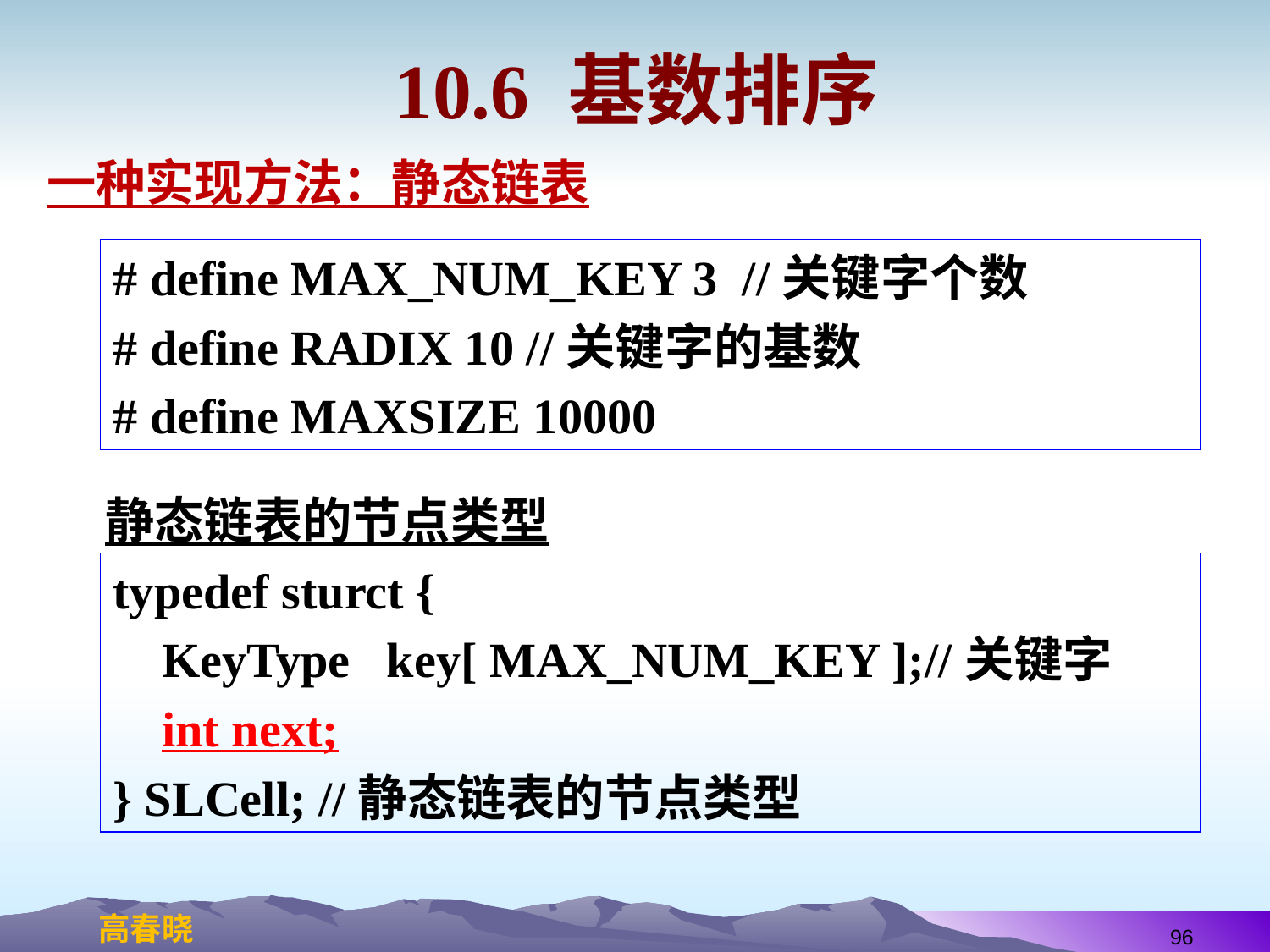

# 10.6 基数排序
一种实现方法：静态链表
# define MAX_NUM_KEY 3  //关键字个数
# define RADIX 10 //关键字的基数
# define MAXSIZE 10000
静态链表的节点类型
typedef sturct {
    KeyType   key[ MAX_NUM_KEY ];//关键字
    int next;
} SLCell; //静态链表的节点类型
96